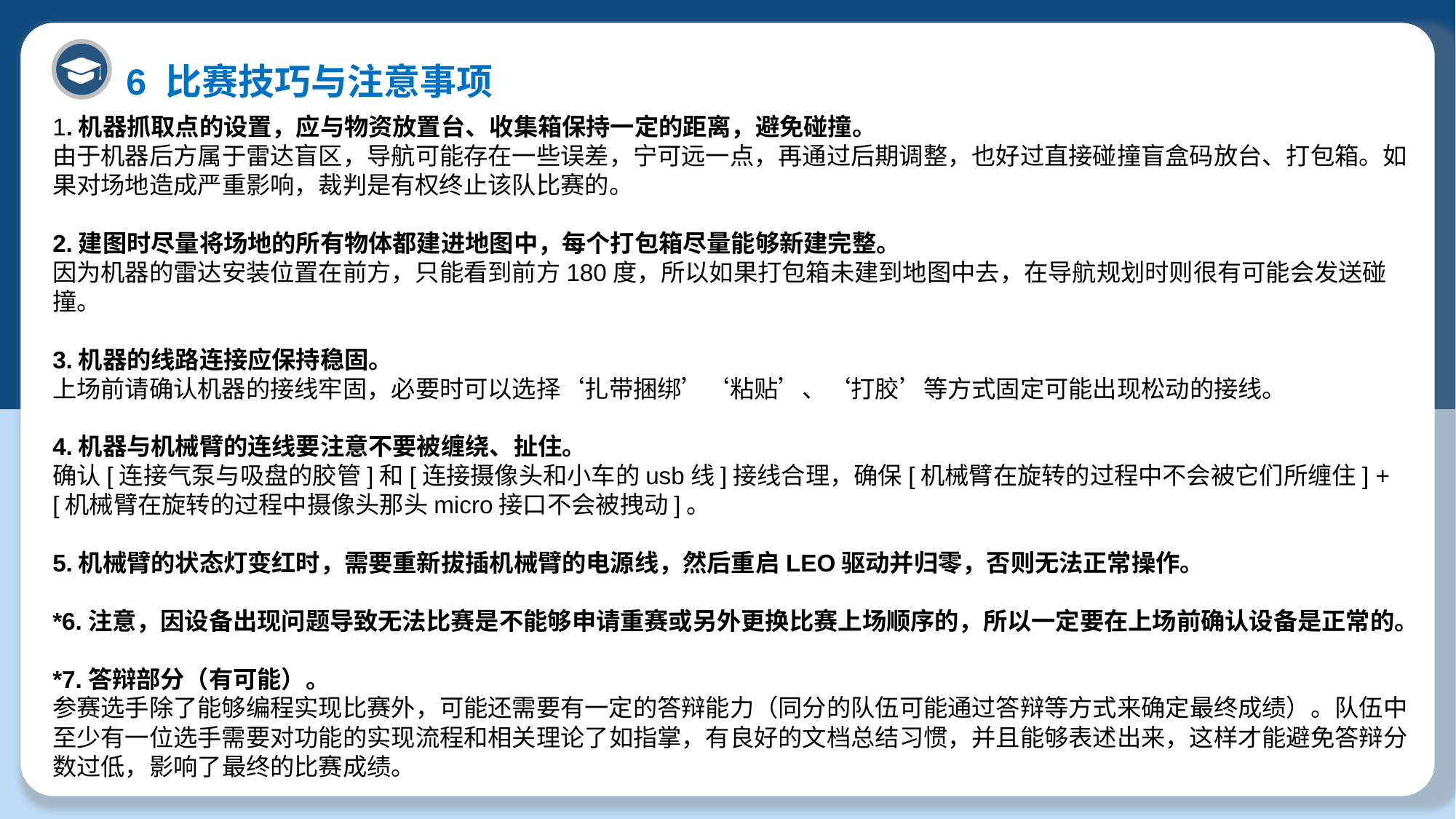

6 比赛技巧与注意事项
1.机器抓取点的设置，应与物资放置台、收集箱保持一定的距离，避免碰撞。
由于机器后方属于雷达盲区，导航可能存在一些误差，宁可远一点，再通过后期调整，也好过直接碰撞盲盒码放台、打包箱。如果对场地造成严重影响，裁判是有权终止该队比赛的。

2.建图时尽量将场地的所有物体都建进地图中，每个打包箱尽量能够新建完整。
因为机器的雷达安装位置在前方，只能看到前方180度，所以如果打包箱未建到地图中去，在导航规划时则很有可能会发送碰撞。

3.机器的线路连接应保持稳固。
上场前请确认机器的接线牢固，必要时可以选择‘扎带捆绑’‘粘贴’、‘打胶’等方式固定可能出现松动的接线。

4.机器与机械臂的连线要注意不要被缠绕、扯住。
确认[连接气泵与吸盘的胶管]和[连接摄像头和小车的usb线]接线合理，确保[机械臂在旋转的过程中不会被它们所缠住] + [机械臂在旋转的过程中摄像头那头micro接口不会被拽动]。

5.机械臂的状态灯变红时，需要重新拔插机械臂的电源线，然后重启LEO驱动并归零，否则无法正常操作。

*6.注意，因设备出现问题导致无法比赛是不能够申请重赛或另外更换比赛上场顺序的，所以一定要在上场前确认设备是正常的。

*7.答辩部分（有可能）。
参赛选手除了能够编程实现比赛外，可能还需要有一定的答辩能力（同分的队伍可能通过答辩等方式来确定最终成绩）。队伍中至少有一位选手需要对功能的实现流程和相关理论了如指掌，有良好的文档总结习惯，并且能够表述出来，这样才能避免答辩分数过低，影响了最终的比赛成绩。